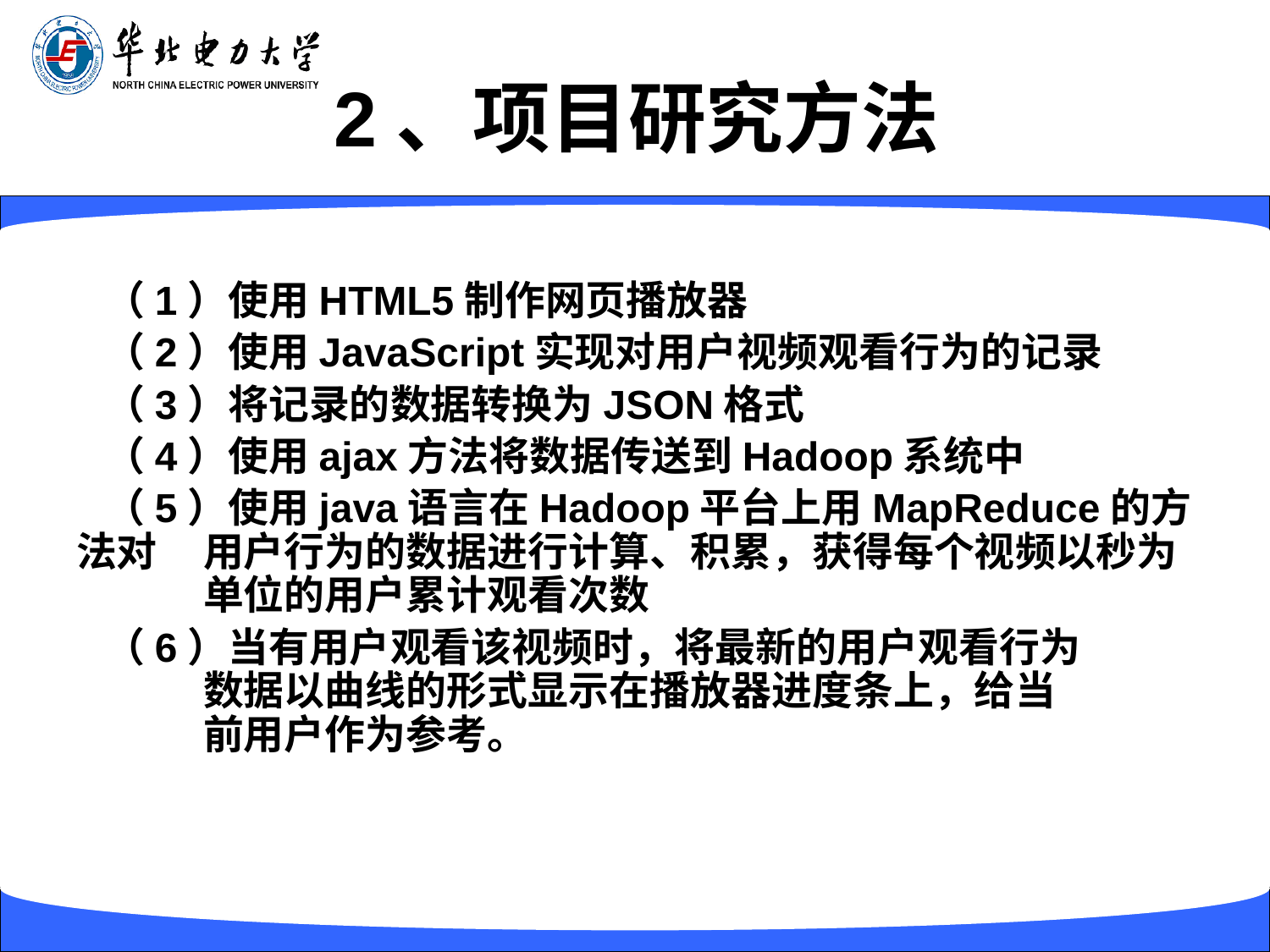

# 2、项目研究方法

  （1）使用HTML5制作网页播放器
  （2）使用JavaScript实现对用户视频观看行为的记录
  （3）将记录的数据转换为JSON格式
  （4）使用ajax方法将数据传送到Hadoop系统中
  （5）使用java语言在Hadoop平台上用MapReduce的方法对    	用户行为的数据进行计算、积累，获得每个视频以秒为   	单位的用户累计观看次数
  （6）当有用户观看该视频时，将最新的用户观看行为             	数据以曲线的形式显示在播放器进度条上，给当	           	前用户作为参考。
5